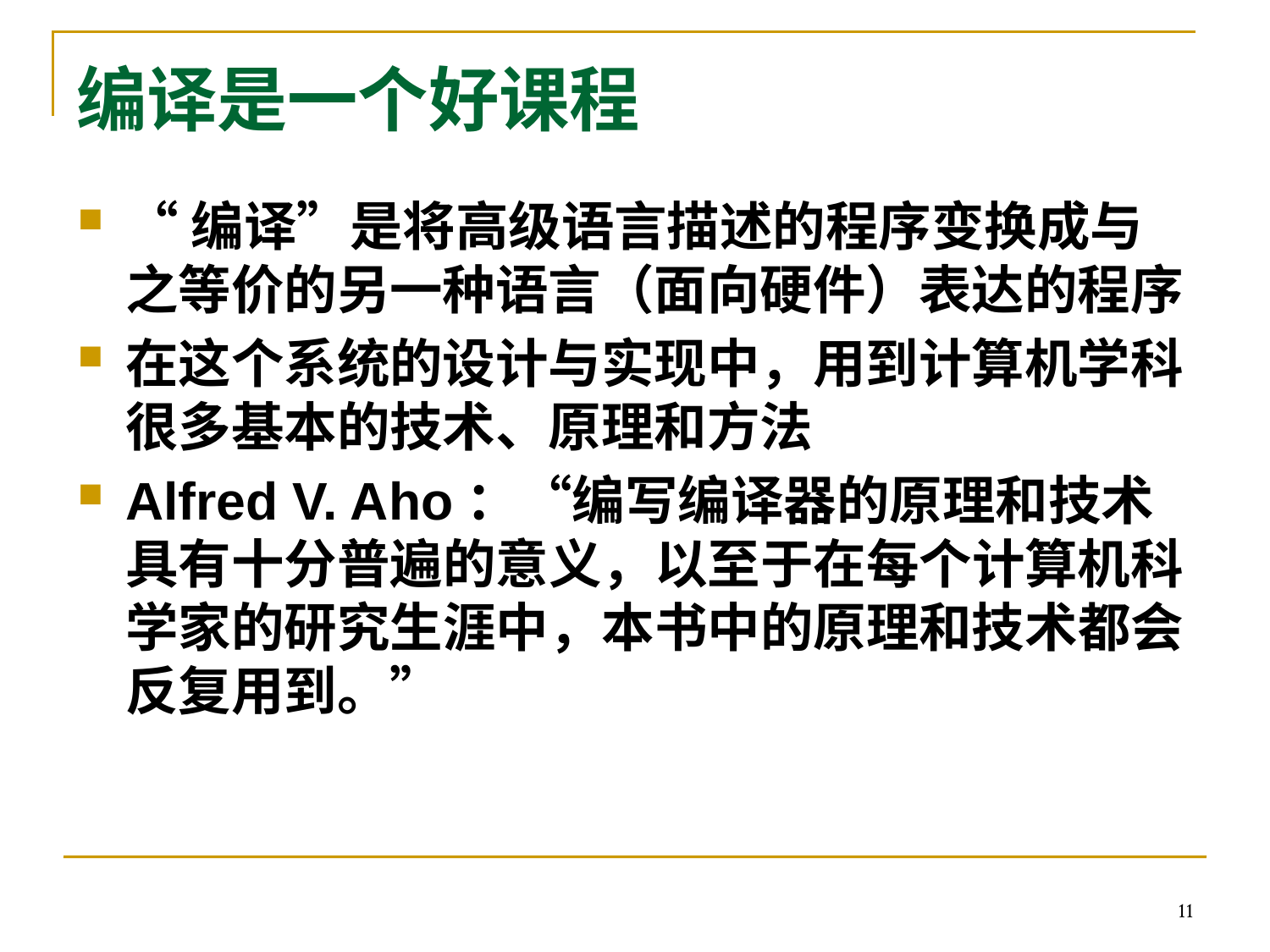

# 编译是一个好课程
“编译”是将高级语言描述的程序变换成与之等价的另一种语言（面向硬件）表达的程序
在这个系统的设计与实现中，用到计算机学科很多基本的技术、原理和方法
Alfred V. Aho：“编写编译器的原理和技术具有十分普遍的意义，以至于在每个计算机科学家的研究生涯中，本书中的原理和技术都会反复用到。”
11